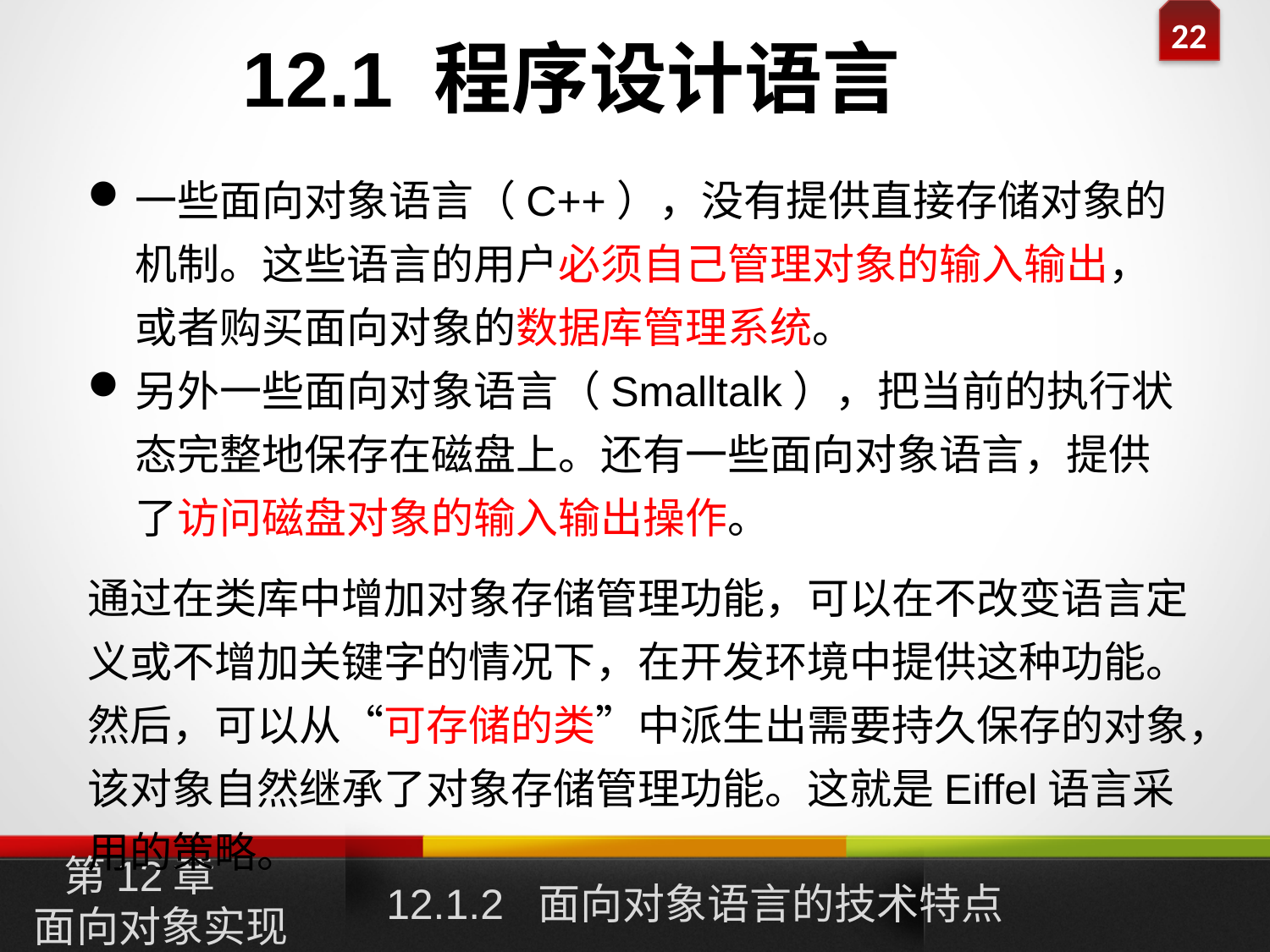

12.1 程序设计语言
一些面向对象语言（C++），没有提供直接存储对象的机制。这些语言的用户必须自己管理对象的输入输出，或者购买面向对象的数据库管理系统。
另外一些面向对象语言（Smalltalk），把当前的执行状态完整地保存在磁盘上。还有一些面向对象语言，提供了访问磁盘对象的输入输出操作。
通过在类库中增加对象存储管理功能，可以在不改变语言定义或不增加关键字的情况下，在开发环境中提供这种功能。然后，可以从“可存储的类”中派生出需要持久保存的对象，该对象自然继承了对象存储管理功能。这就是Eiffel语言采用的策略。
12.1.2  面向对象语言的技术特点